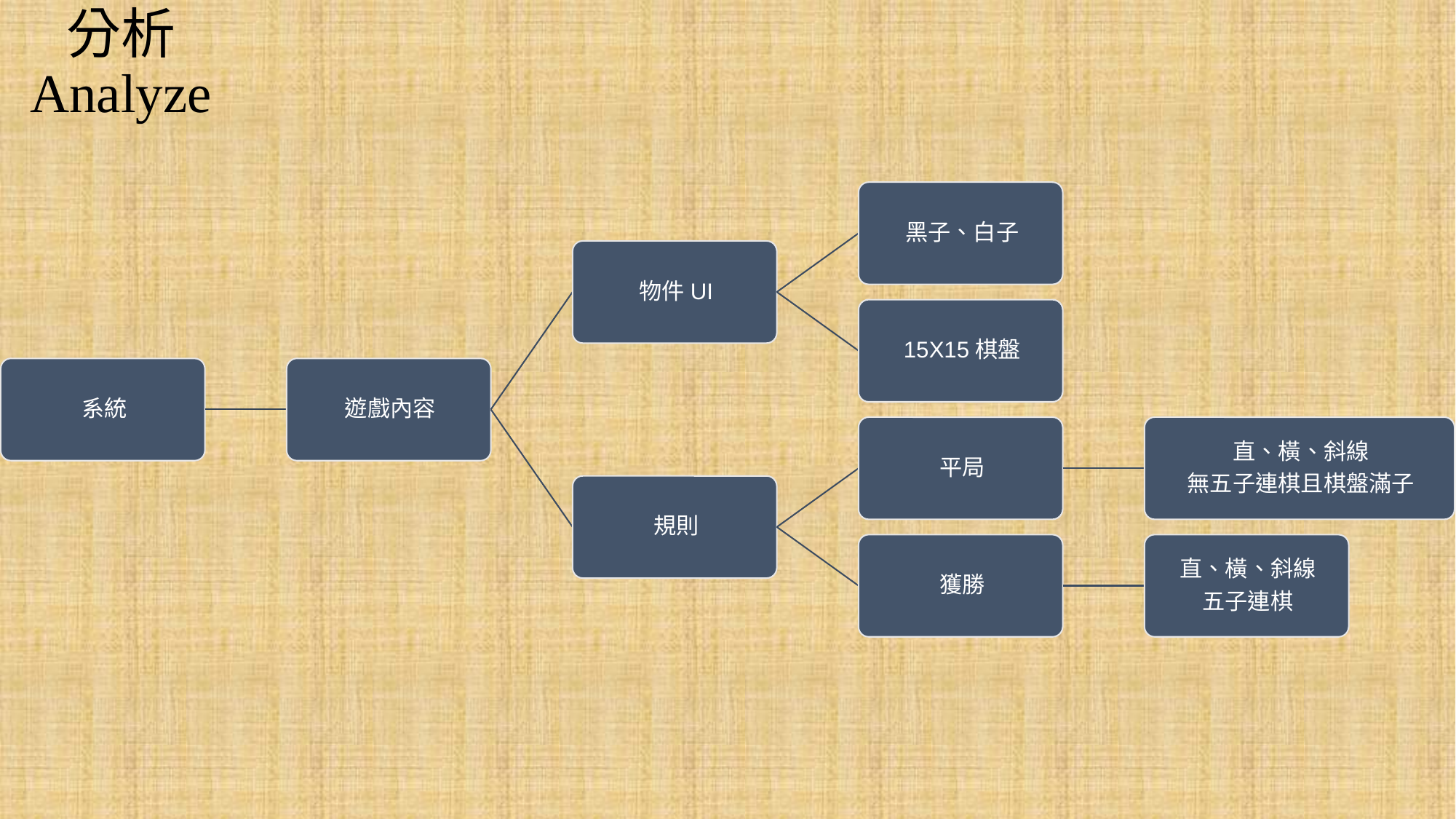

系統

遊戲內容

物件UI

黑子、白子

15X15棋盤

規則

平局

直、橫、斜線
無五子連棋且棋盤滿子

獲勝

直、橫、斜線
五子連棋
# 分析 Analyze